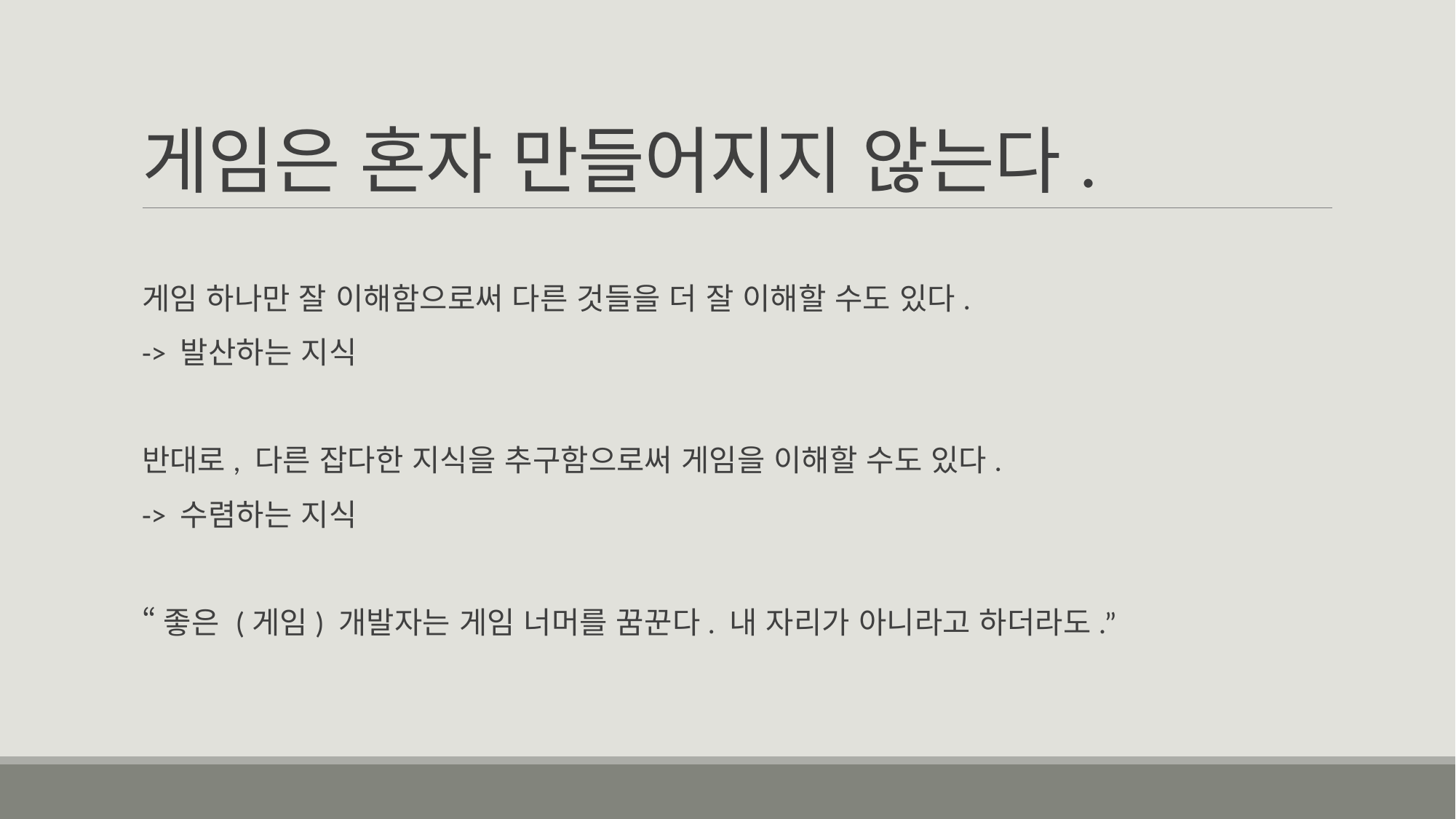

# 게임은 혼자 만들어지지 않는다.

게임 하나만 잘 이해함으로써 다른 것들을 더 잘 이해할 수도 있다.
-> 발산하는 지식

반대로, 다른 잡다한 지식을 추구함으로써 게임을 이해할 수도 있다.
-> 수렴하는 지식

“좋은 (게임) 개발자는 게임 너머를 꿈꾼다. 내 자리가 아니라고 하더라도.”